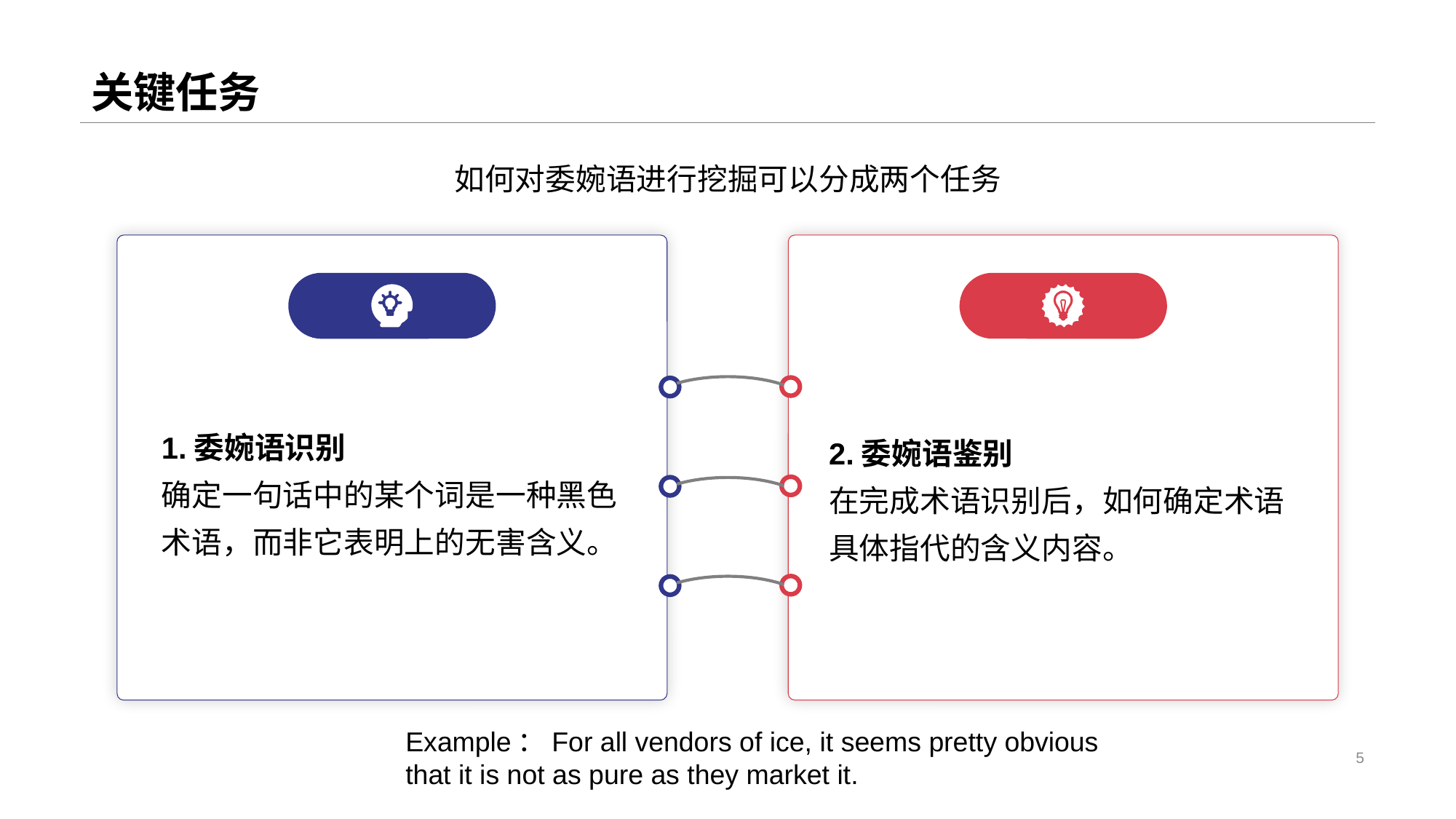

# 关键任务
如何对委婉语进行挖掘可以分成两个任务

1.委婉语识别
确定一句话中的某个词是一种黑色术语，而非它表明上的无害含义。

2.委婉语鉴别
在完成术语识别后，如何确定术语具体指代的含义内容。

Example：For all vendors of ice, it seems pretty obvious that it is not as pure as they market it.
5